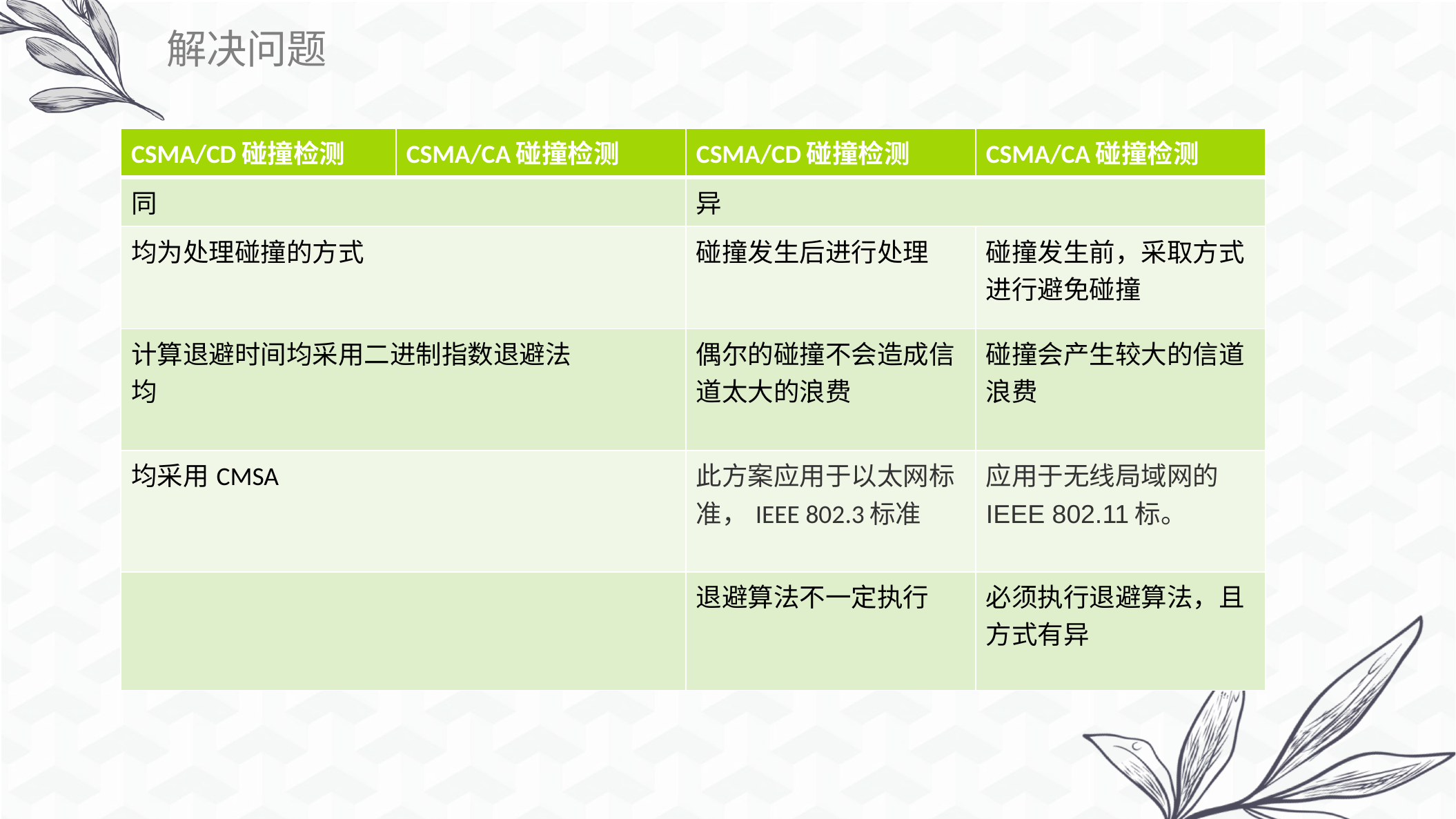

解决问题
| CSMA/CD碰撞检测 | CSMA/CA碰撞检测 | CSMA/CD碰撞检测 | CSMA/CA碰撞检测 |
| --- | --- | --- | --- |
| 同 |  | 异 |  |
| 均为处理碰撞的方式 |  | 碰撞发生后进行处理 | 碰撞发生前，采取方式进行避免碰撞 |
| 计算退避时间均采用二进制指数退避法 均 |  | 偶尔的碰撞不会造成信道太大的浪费 | 碰撞会产生较大的信道浪费 |
| 均采用CMSA |  | 此方案应用于以太网标准，IEEE 802.3标准 | 应用于无线局域网的IEEE 802.11标。 |
|  |  | 退避算法不一定执行 | 必须执行退避算法，且方式有异 |